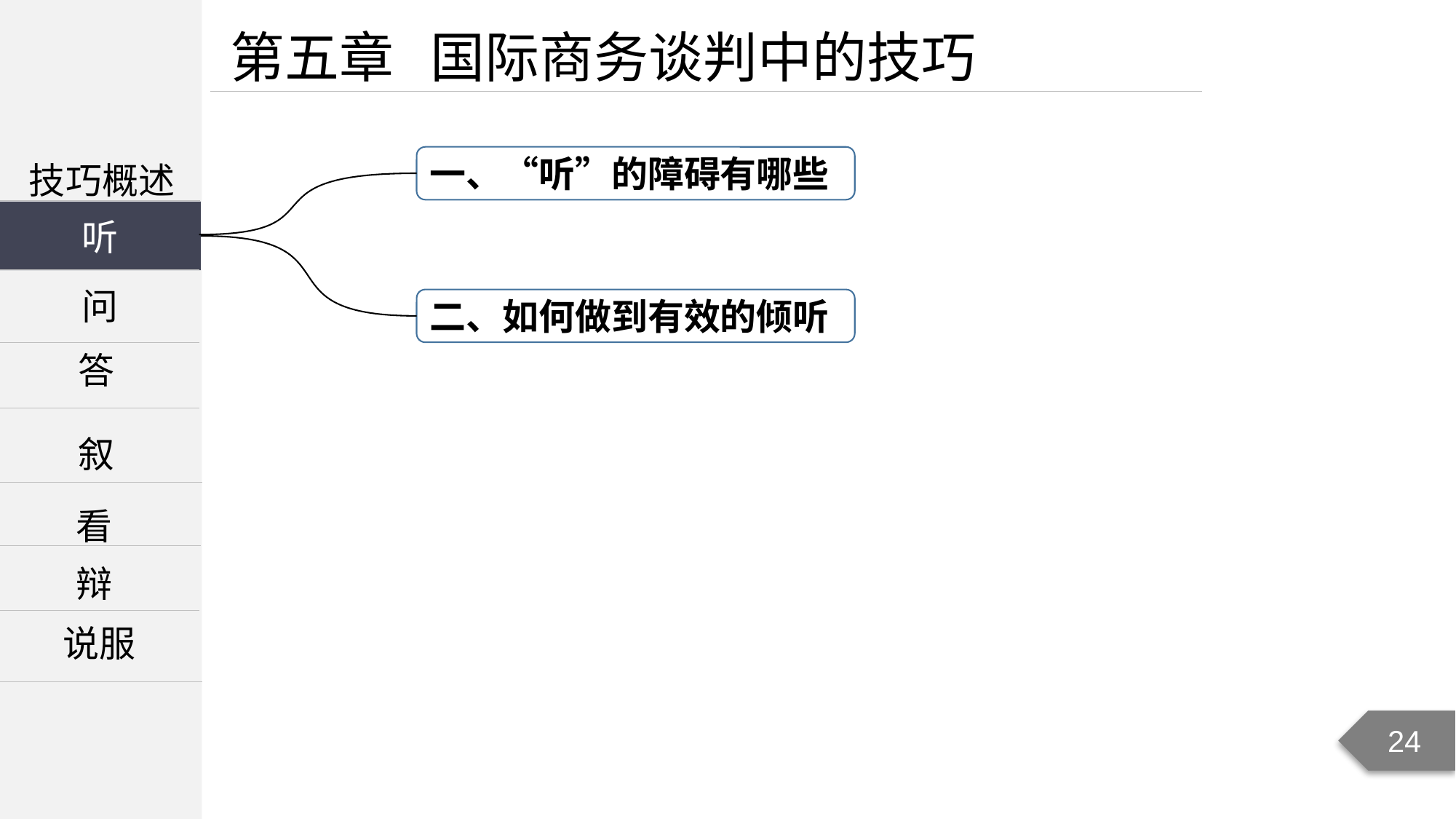

第五章   国际商务谈判中的技巧
技巧概述
一、“听”的障碍有哪些
听
听
问
二、如何做到有效的倾听
答
叙
看
辩
说服
24